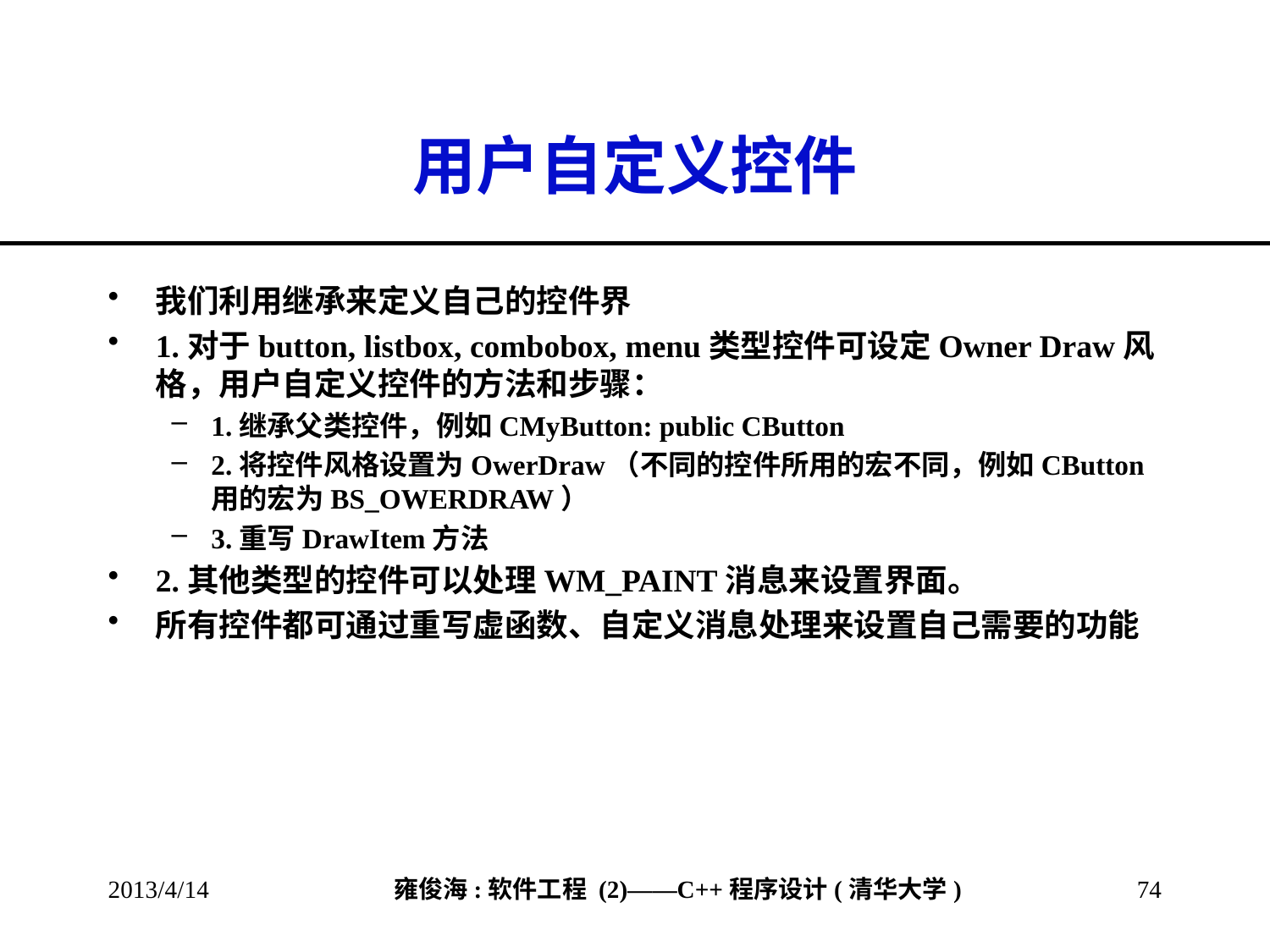

# 用户自定义控件
我们利用继承来定义自己的控件界
1.对于button, listbox, combobox, menu类型控件可设定Owner Draw风格，用户自定义控件的方法和步骤：
1.继承父类控件，例如CMyButton: public CButton
2.将控件风格设置为OwerDraw（不同的控件所用的宏不同，例如CButton用的宏为BS_OWERDRAW）
3.重写DrawItem方法
2.其他类型的控件可以处理WM_PAINT消息来设置界面。
所有控件都可通过重写虚函数、自定义消息处理来设置自己需要的功能
2013/4/14
74